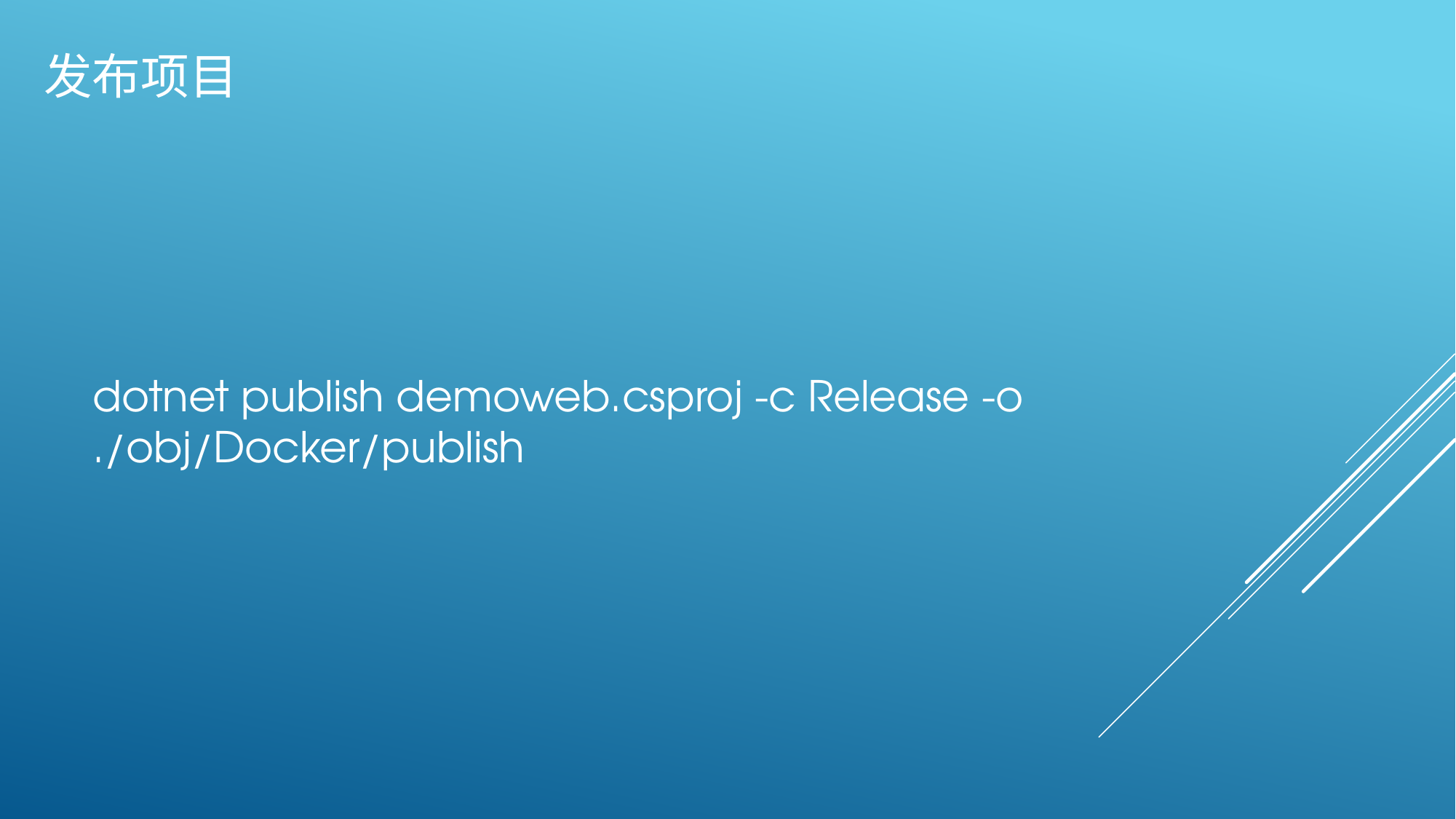

# 发布项目
dotnet publish demoweb.csproj -c Release -o ./obj/Docker/publish